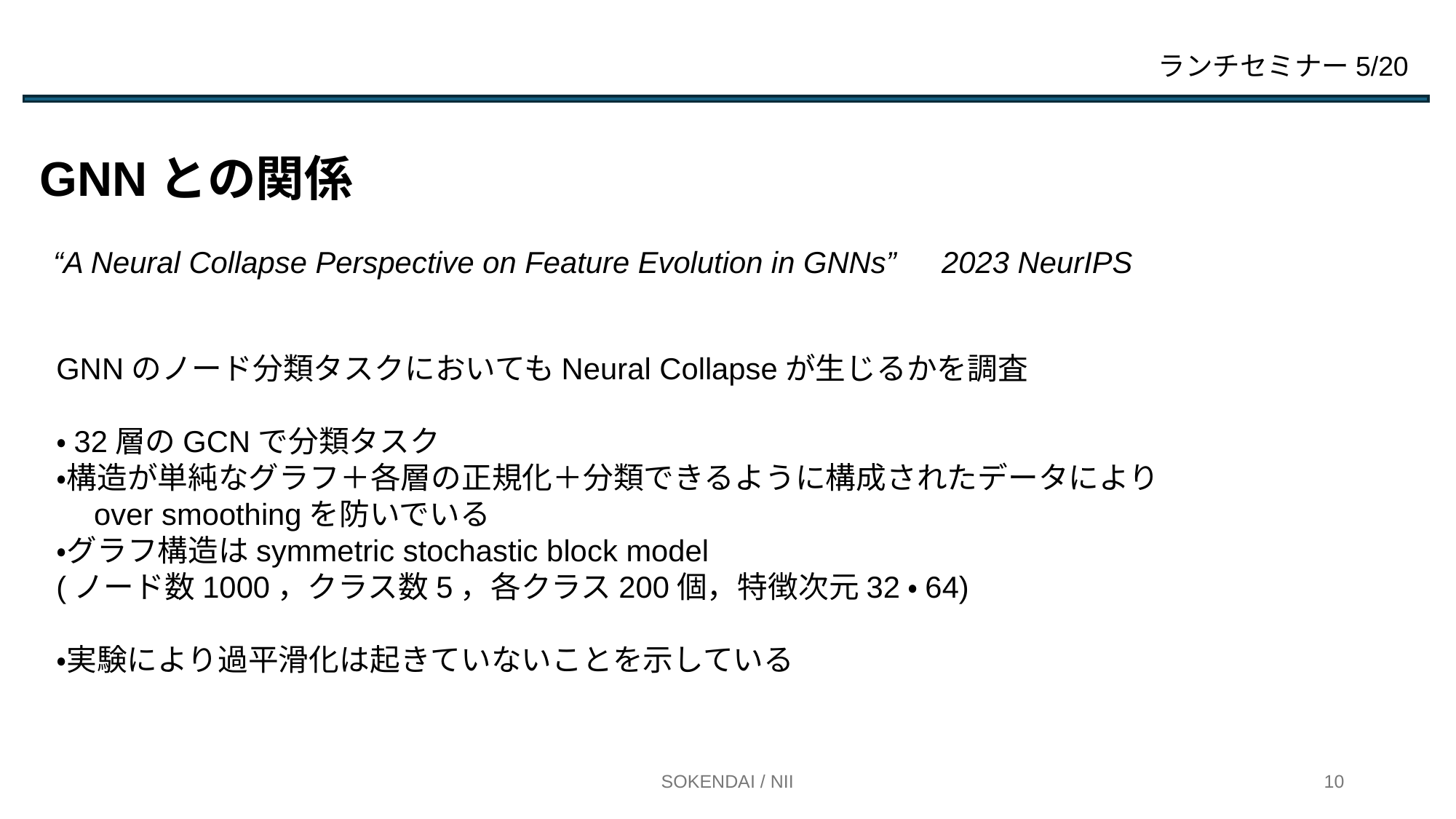

ランチセミナー5/20
GNNとの関係
“A Neural Collapse Perspective on Feature Evolution in GNNs”　2023 NeurIPS
GNNのノード分類タスクにおいてもNeural Collapseが生じるかを調査

・32層のGCNで分類タスク
・構造が単純なグラフ＋各層の正規化＋分類できるように構成されたデータにより
　over smoothingを防いでいる
・グラフ構造はsymmetric stochastic block model
(ノード数1000，クラス数5，各クラス200個，特徴次元32・64)

・実験により過平滑化は起きていないことを示している
SOKENDAI / NII
10